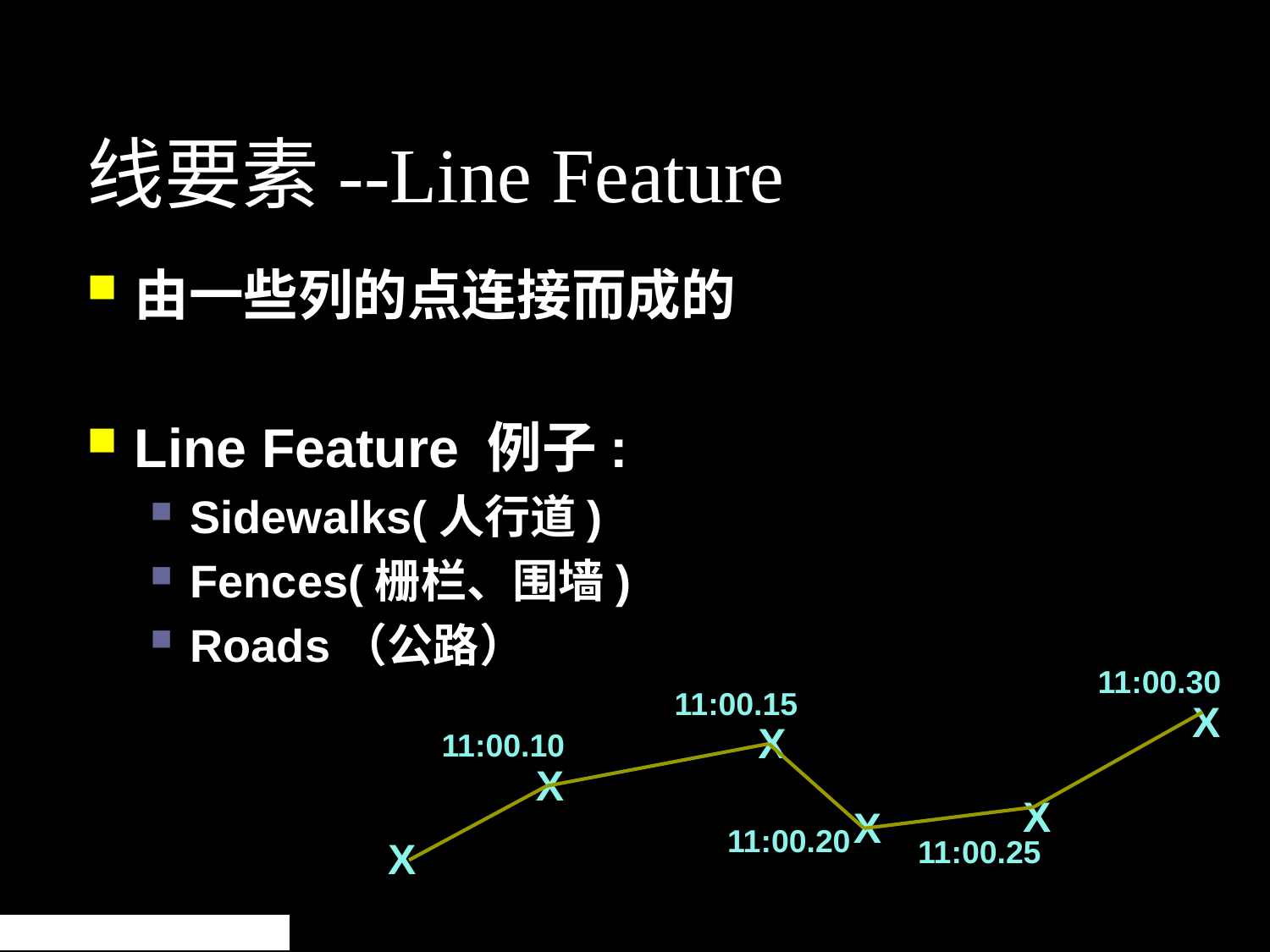

# 线要素--Line Feature
由一些列的点连接而成的

Line Feature 例子:
Sidewalks(人行道)
Fences(栅栏、围墙)
Roads（公路）

11:00.30
11:00.15
X
X

11:00.10

X
X

X

11:00.20
11:00.25
X